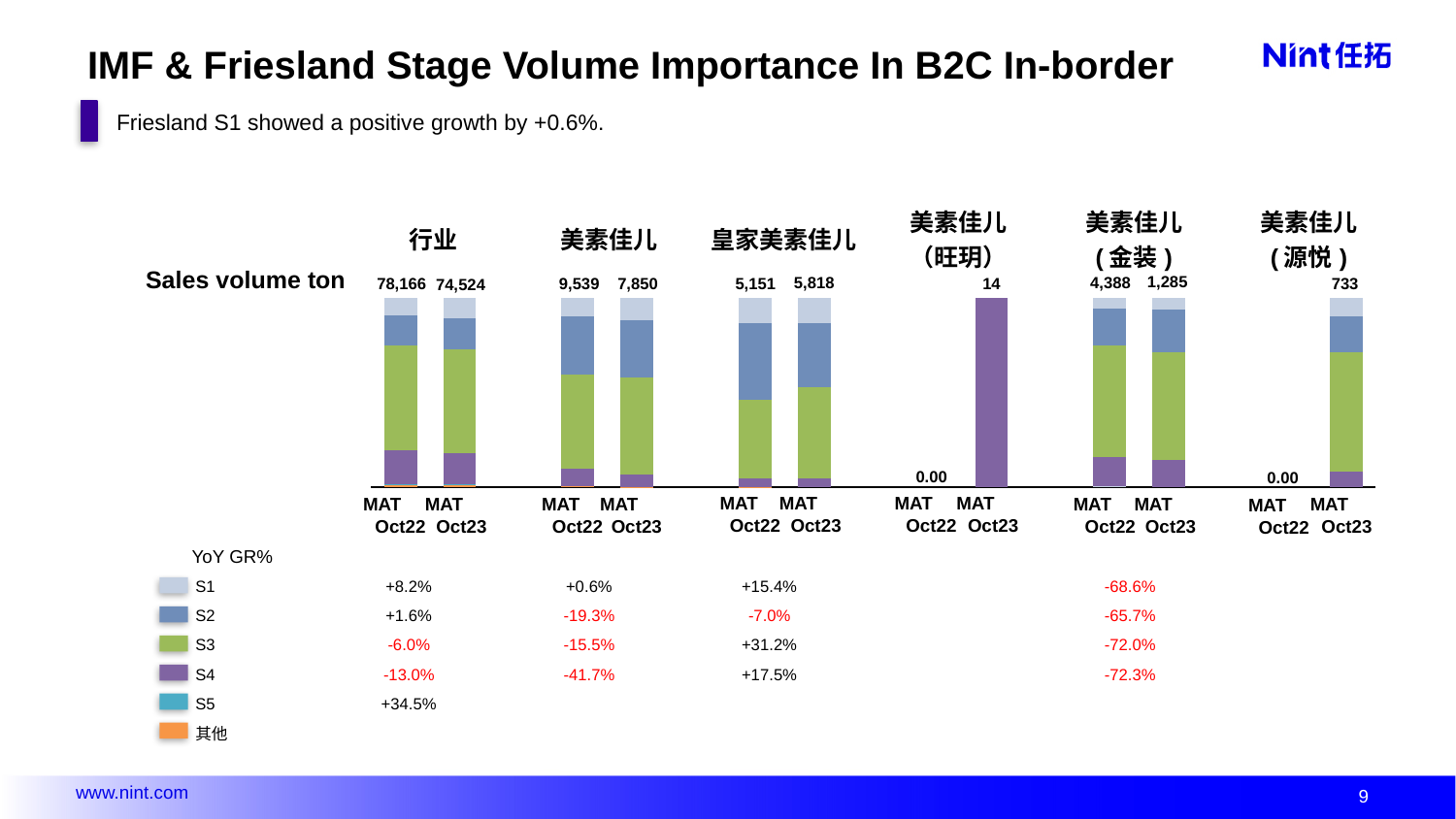

# IMF & Friesland Stage Volume Importance In B2C In-border
Friesland S1 showed a positive growth by +0.6%.
| 行业 | 美素佳儿 | 皇家美素佳儿 | 美素佳儿 （旺玥） | 美素佳儿 (金装) | 美素佳儿 (源悦) |
| --- | --- | --- | --- | --- | --- |
Sales volume ton
1,285
4,388
5,818
9,539
7,850
733
5,151
78,166
14
74,524

### Chart

| Category | 系列6 | 系列5 | 系列4 | 系列3 | 系列2 | 系列1 |
|---|---|---|---|---|---|---|
| 1 | 1.15 | 0.07 | 18.23 | 55.52 | 15.5 | 9.53 |
| 2 | 1.18 | 0.09 | 16.64 | 54.75 | 16.52 | 10.82 |
| 3 | None | None | None | None | None | None |
| 4 | 0.26 | 0.0 | 9.24 | 49.8 | 30.88 | 9.82 |
| 5 | 0.05 | 0.0 | 6.55 | 51.11 | 30.29 | 12.01 |
| 6 | None | None | None | None | None | None |
| 7 | 0.03 | 0.0 | 4.28 | 41.74 | 40.67 | 13.28 |
| 8 | 0.0 | 0.0 | 4.45 | 48.48 | 33.5 | 13.57 |
| 9 | None | None | None | None | None | None |
| 10 | None | None | None | None | None | None |
| 11 | 0.0 | 0.0 | 100.0 | 0.0 | 0.0 | 0.0 |
| 12 | None | None | None | None | None | None |
| 13 | 0.54 | 0.0 | 15.05 | 59.26 | 19.39 | 5.75 |
| 14 | 0.3 | 0.0 | 14.22 | 56.6 | 22.72 | 6.16 |
| 15 | None | None | None | None | None | None |
| 16 | None | None | None | None | None | None |
| 17 | 0.0 | 0.0 | 7.95 | 63.28 | 18.72 | 10.05 |
0.00
0.00
MAT
Oct22
MAT
Oct23
MAT
Oct22
MAT
Oct23
MAT
Oct23
MAT
Oct22
MAT
Oct23
MAT
Oct22
MAT
Oct23
MAT
Oct22
MAT
Oct23
MAT
Oct22
YoY GR%
| S1 | +8.2% | +0.6% | +15.4% |  | -68.6% |  |
| --- | --- | --- | --- | --- | --- | --- |
| S2 | +1.6% | -19.3% | -7.0% |  | -65.7% |  |
| S3 | -6.0% | -15.5% | +31.2% |  | -72.0% |  |
| S4 | -13.0% | -41.7% | +17.5% |  | -72.3% |  |
| S5 | +34.5% |  |  |  |  |  |
| 其他 |  |  |  |  |  |  |